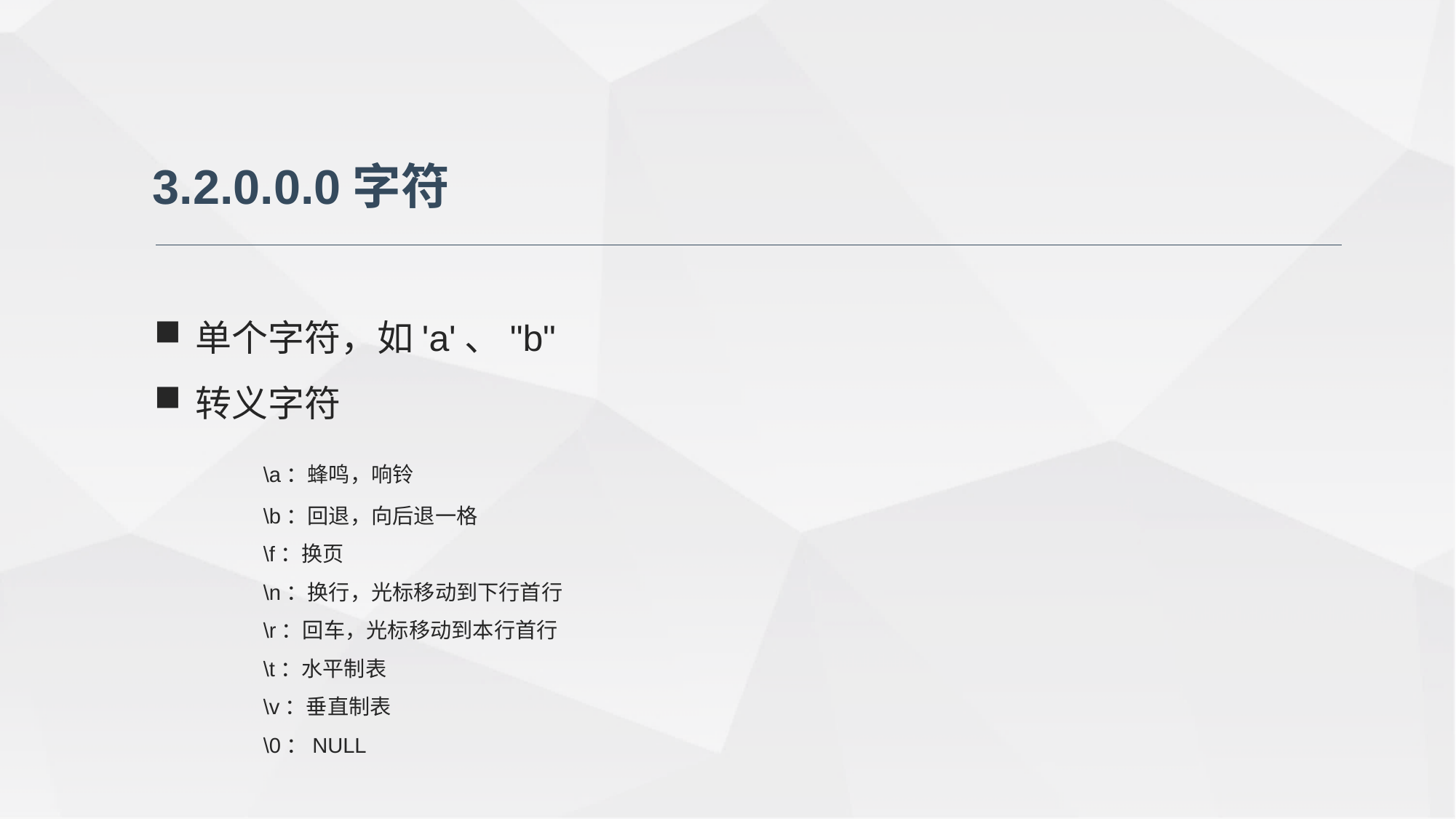

3.2.0.0.0字符
单个字符，如'a'、"b"
转义字符
	\a：蜂鸣，响铃
	\b：回退，向后退一格
	\f：换页
	\n：换行，光标移动到下行首行
	\r：回车，光标移动到本行首行
	\t：水平制表
	\v：垂直制表
	\0：NULL